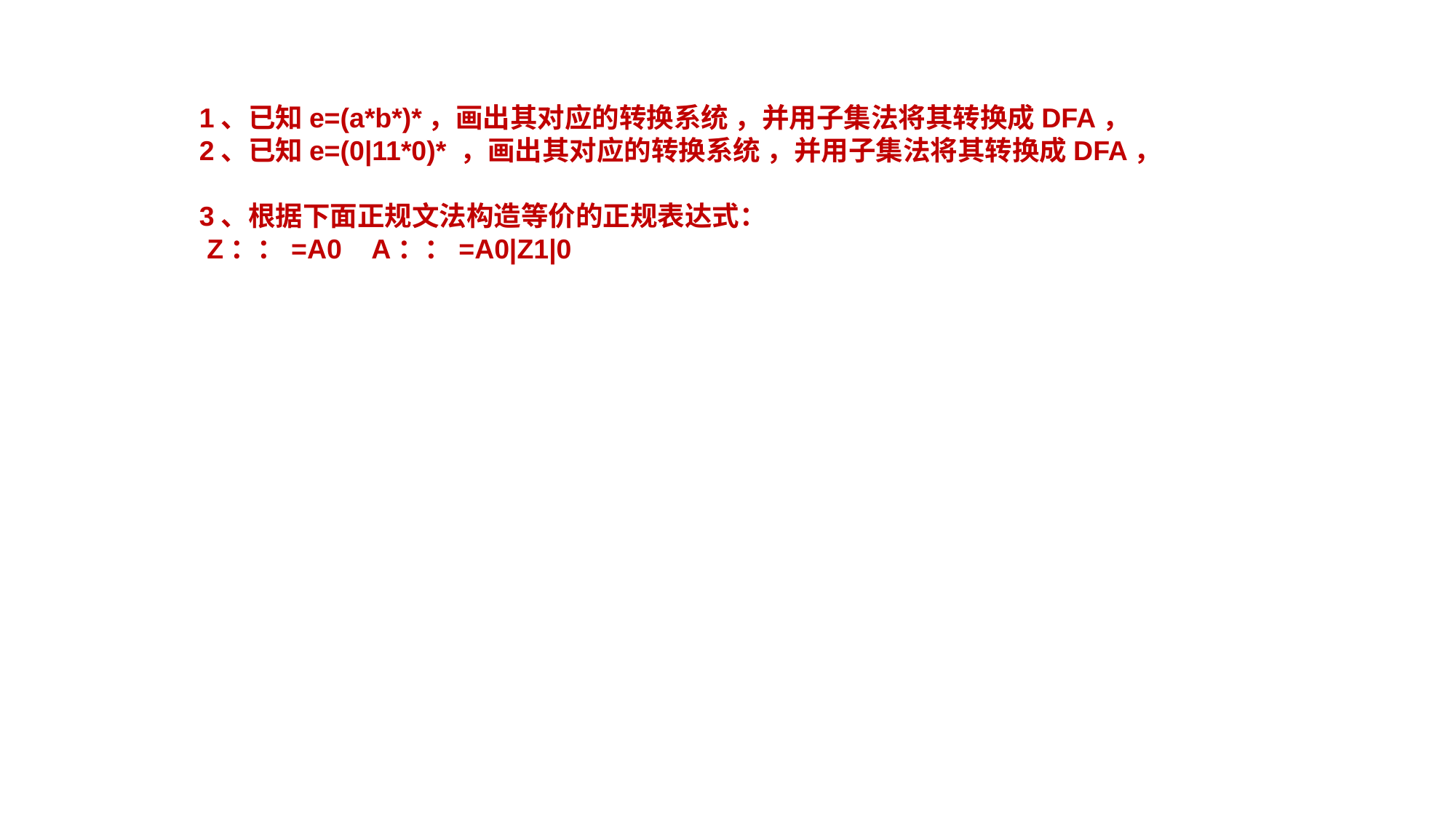

1、已知e=(a*b*)*，画出其对应的转换系统 ，并用子集法将其转换成DFA，
2、已知e=(0|11*0)* ，画出其对应的转换系统 ，并用子集法将其转换成DFA，

3、根据下面正规文法构造等价的正规表达式：
 Z：：=A0    A：：=A0|Z1|0